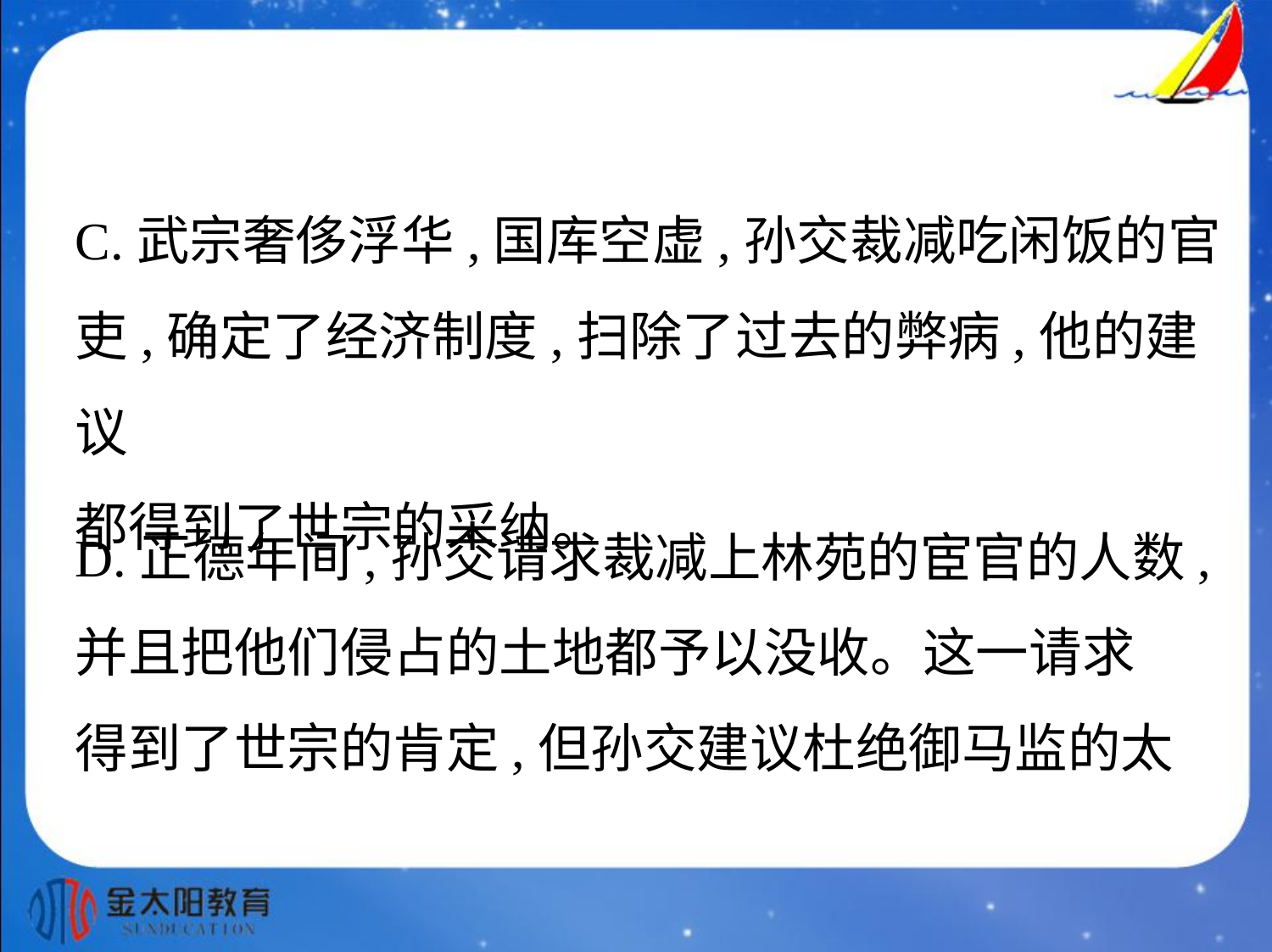

C.武宗奢侈浮华,国库空虚,孙交裁减吃闲饭的官
吏,确定了经济制度,扫除了过去的弊病,他的建议
都得到了世宗的采纳。
D.正德年间,孙交请求裁减上林苑的宦官的人数,
并且把他们侵占的土地都予以没收。这一请求
得到了世宗的肯定,但孙交建议杜绝御马监的太